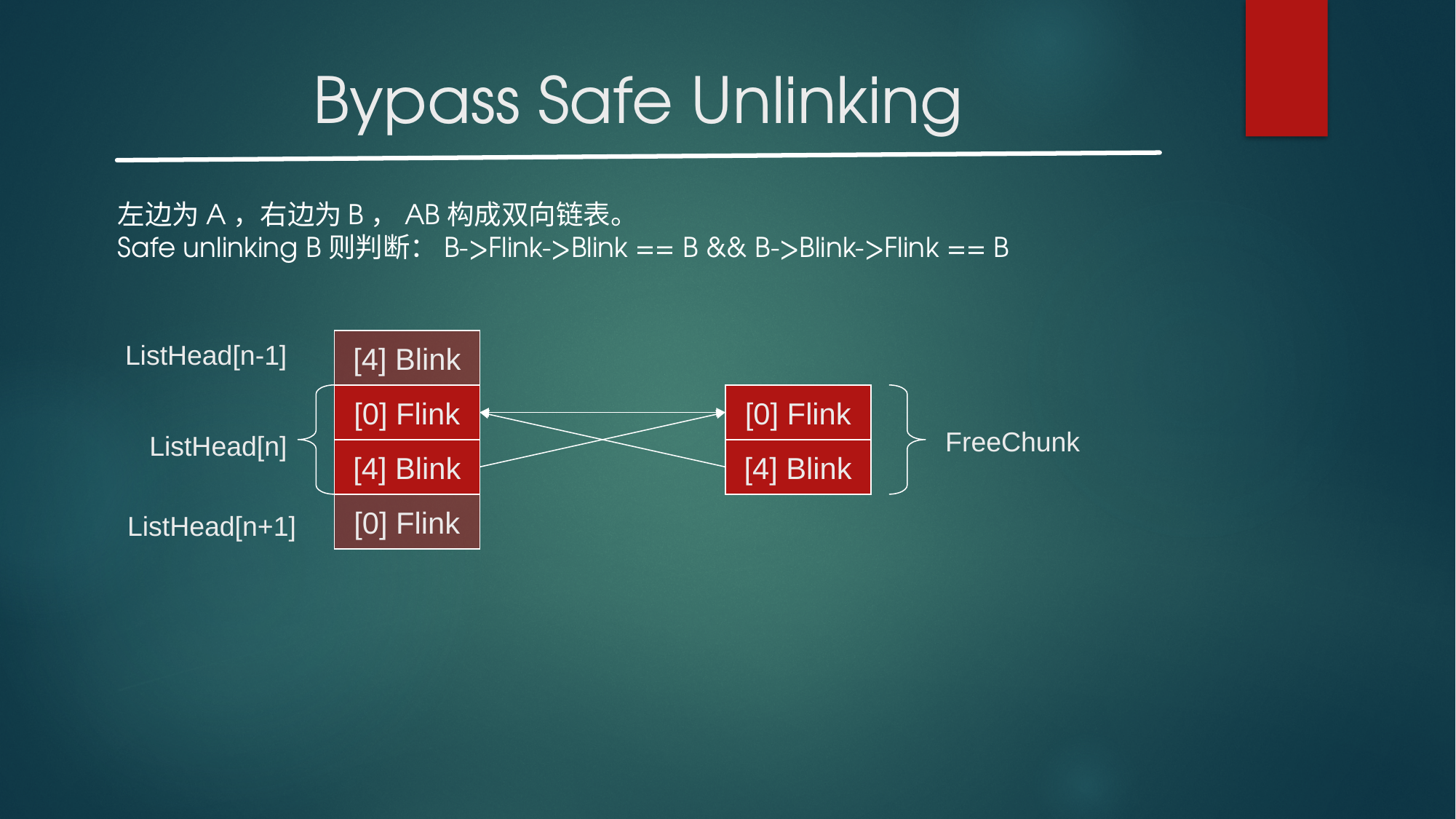

# Bypass Safe Unlinking
左边为A，右边为B，AB构成双向链表。
Safe unlinking B则判断：B->Flink->Blink == B && B->Blink->Flink == B
[4] Blink
ListHead[n-1]

[0] Flink
[0] Flink

FreeChunk

ListHead[n]
[4] Blink
[4] Blink
[0] Flink
ListHead[n+1]